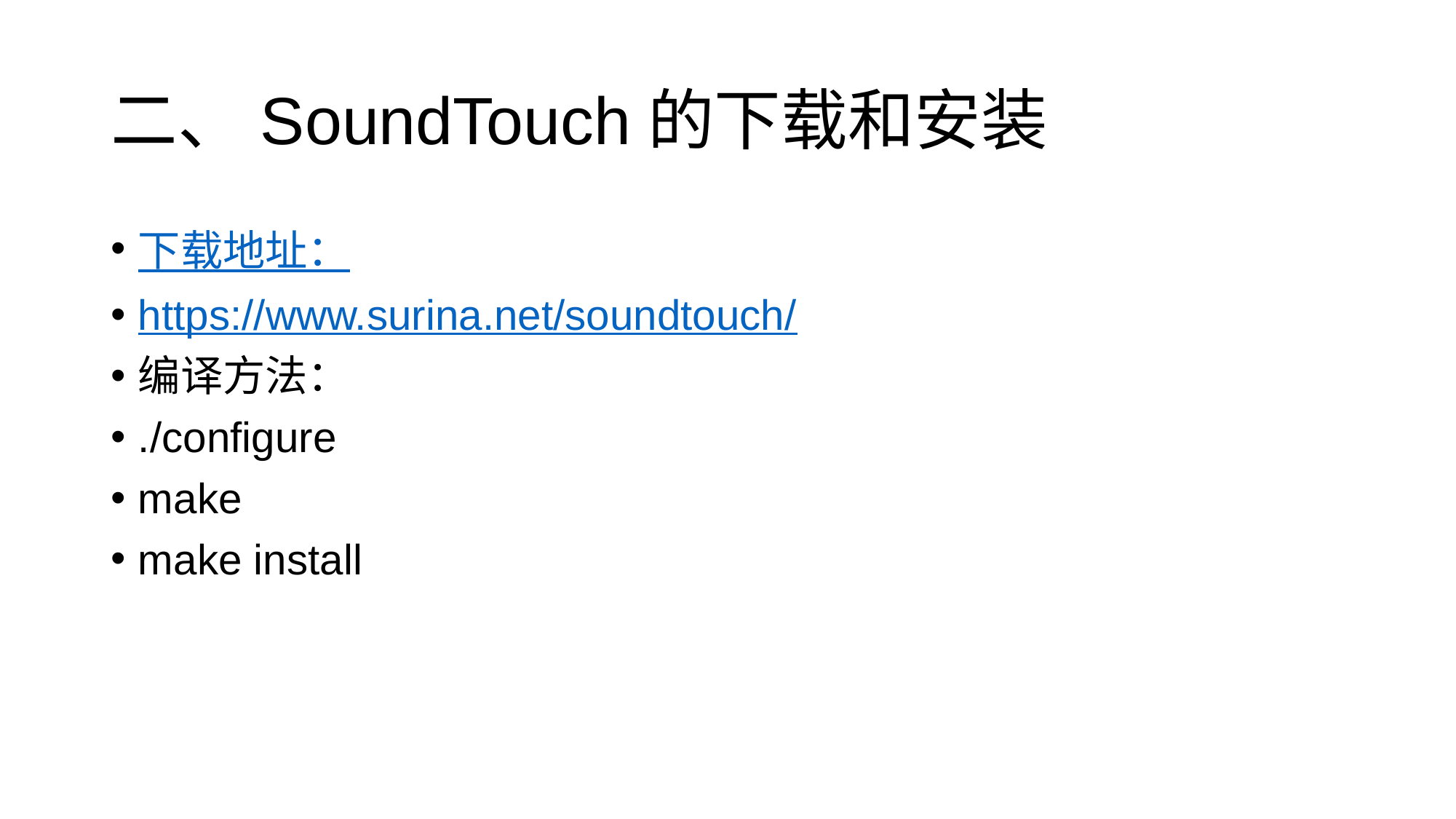

# 二、SoundTouch的下载和安装
下载地址：
https://www.surina.net/soundtouch/
编译方法：
./configure
make
make install